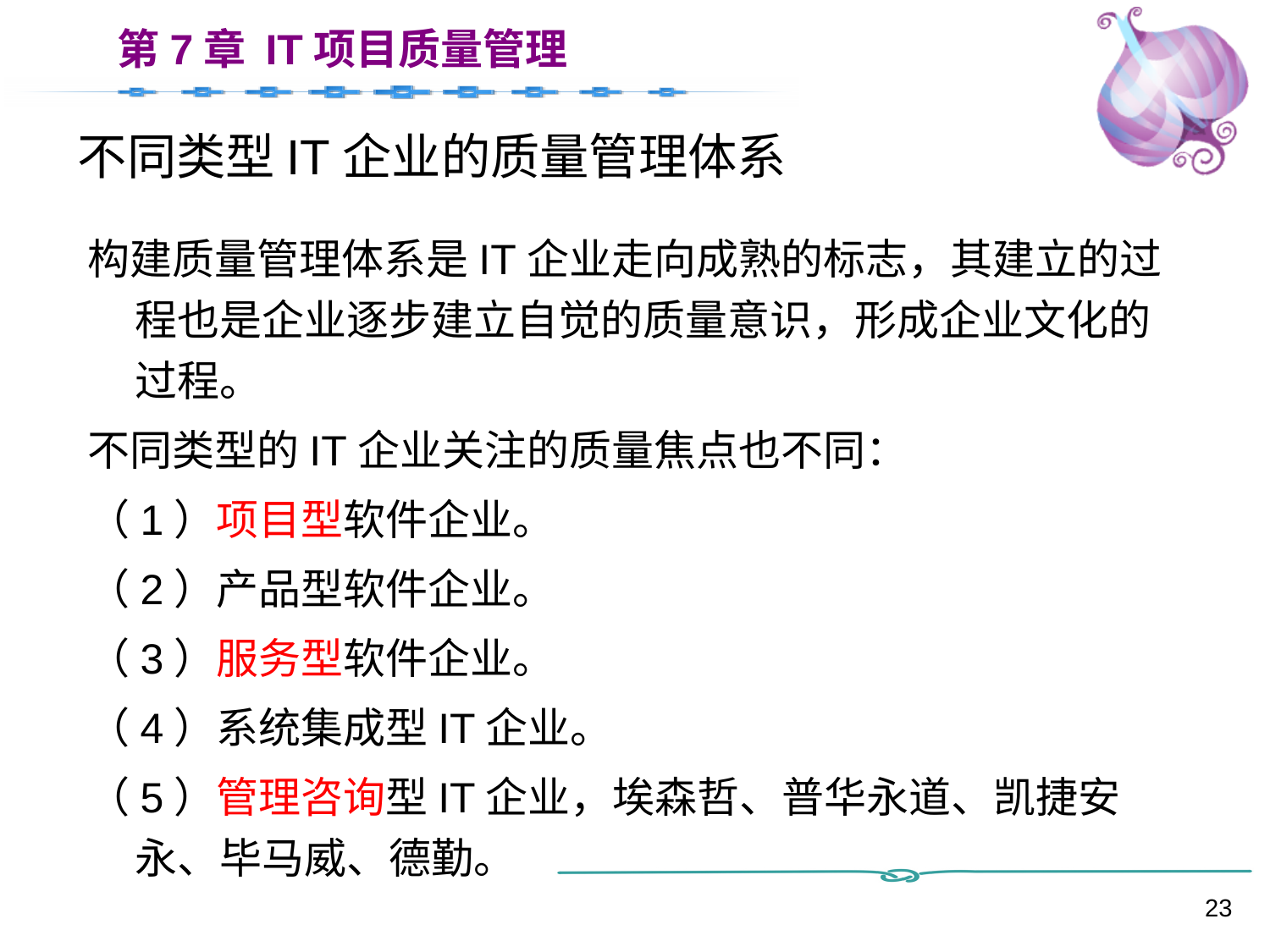

# 不同类型IT企业的质量管理体系
构建质量管理体系是IT企业走向成熟的标志，其建立的过程也是企业逐步建立自觉的质量意识，形成企业文化的过程。
不同类型的IT企业关注的质量焦点也不同：
（1）项目型软件企业。
（2）产品型软件企业。
（3）服务型软件企业。
（4）系统集成型IT企业。
（5）管理咨询型IT企业，埃森哲、普华永道、凯捷安永、毕马威、德勤。
23